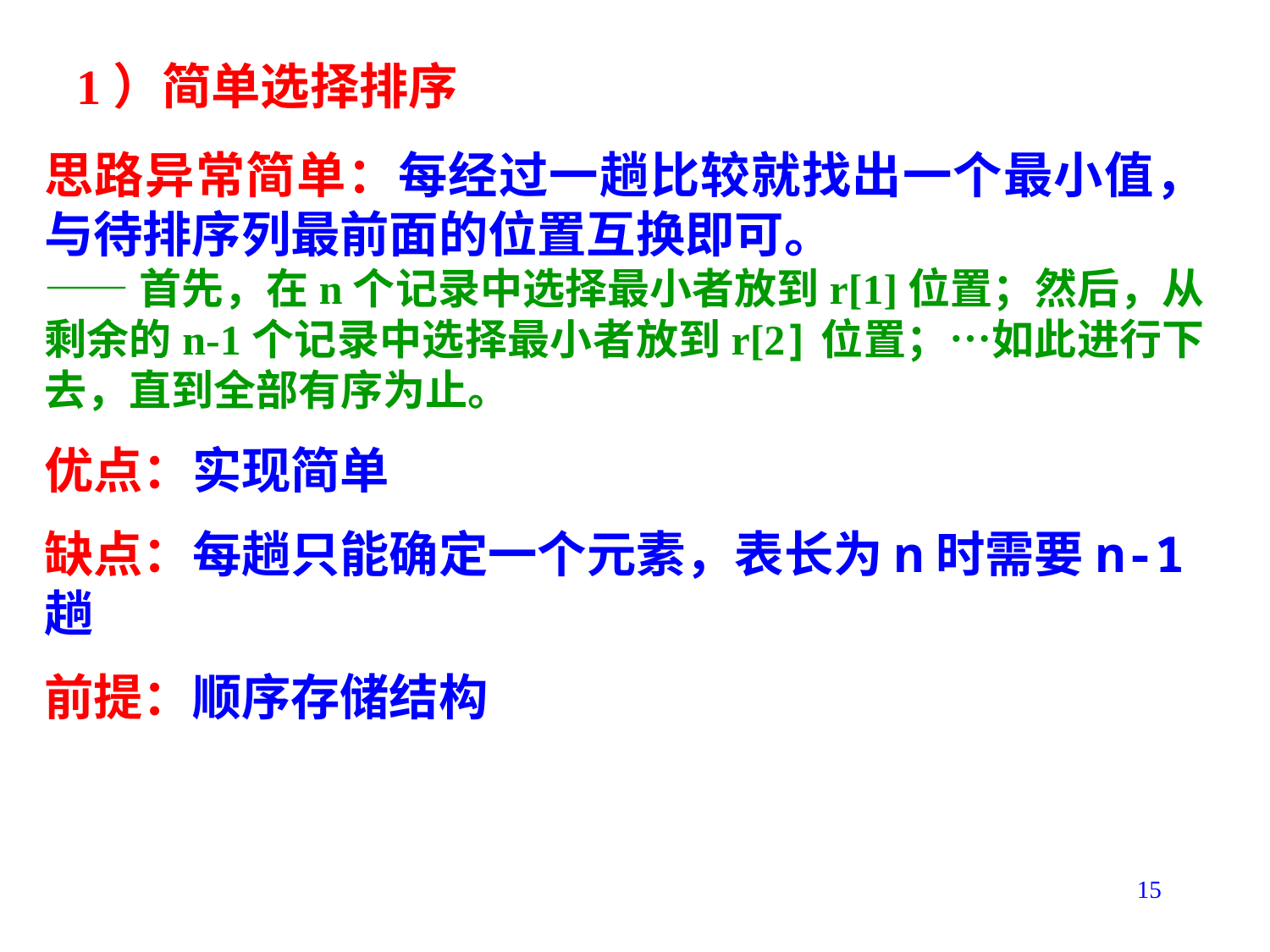

# 1）简单选择排序
思路异常简单：每经过一趟比较就找出一个最小值，与待排序列最前面的位置互换即可。
——首先，在n个记录中选择最小者放到r[1]位置；然后，从剩余的n-1个记录中选择最小者放到r[2]位置；…如此进行下去，直到全部有序为止。
优点：实现简单
缺点：每趟只能确定一个元素，表长为n时需要n-1趟
前提：顺序存储结构
15